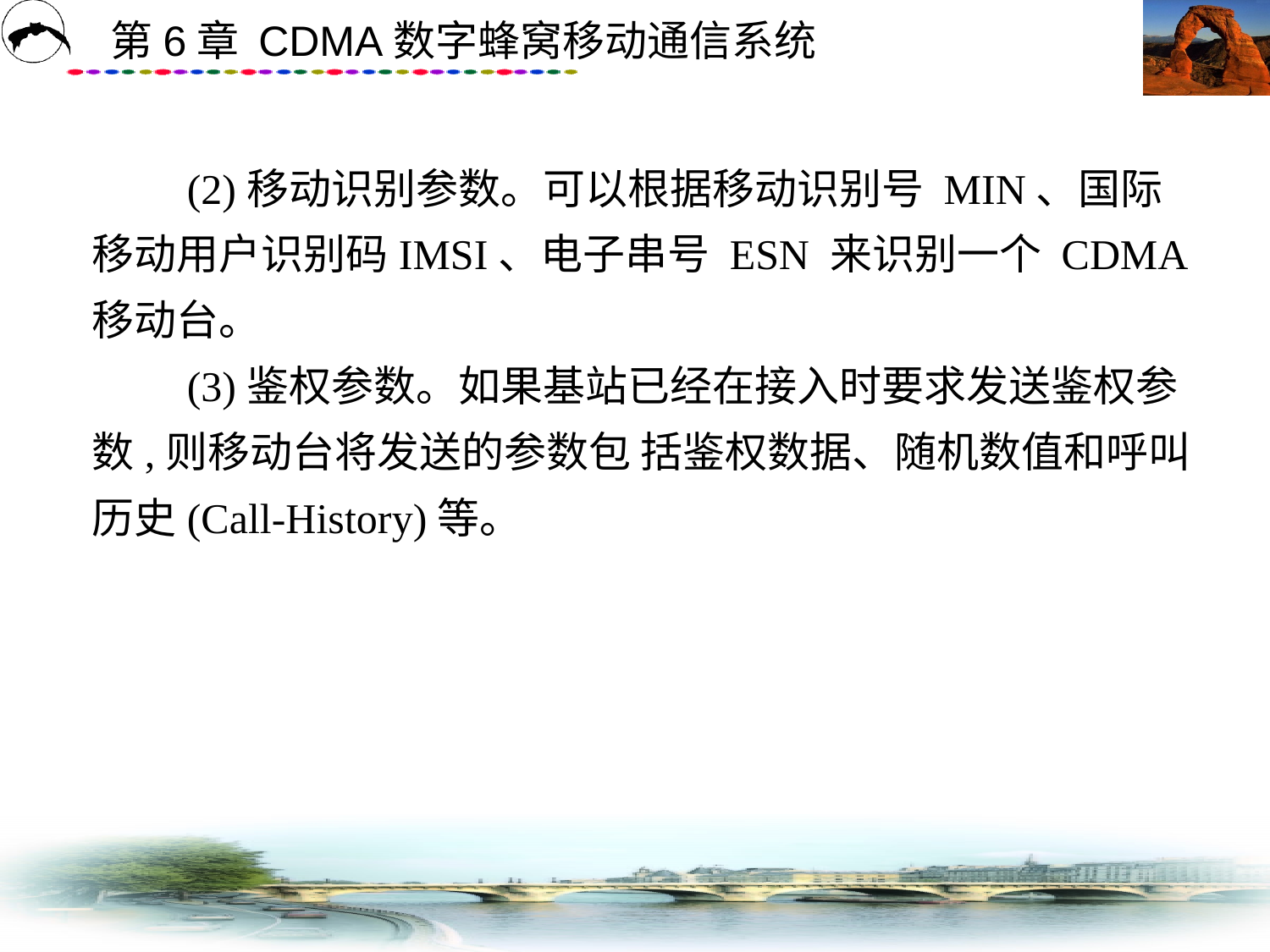

# (2)移动识别参数。可以根据移动识别号 MIN、国际移动用户识别码IMSI、电子串号 ESN 来识别一个 CDMA 移动台。 　　(3)鉴权参数。如果基站已经在接入时要求发送鉴权参数,则移动台将发送的参数包 括鉴权数据、随机数值和呼叫历史(Call-History)等。